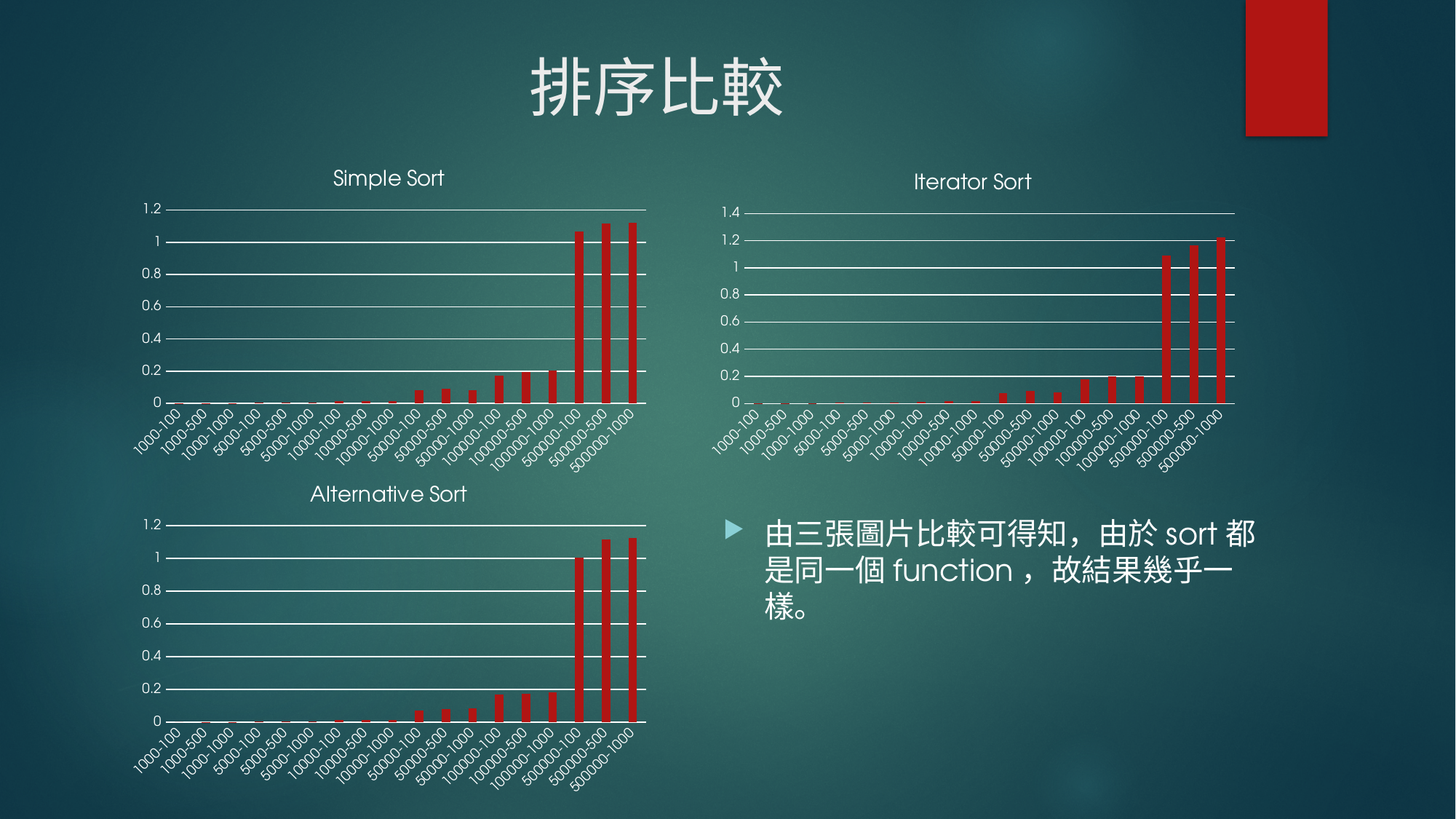

# 排序比較

### Chart: Simple Sort

| Category | Sort |
|---|---|
| 1000-100 | 0.001 |
| 1000-500 | 0.001 |
| 1000-1000 | 0.001 |
| 5000-100 | 0.006 |
| 5000-500 | 0.007 |
| 5000-1000 | 0.006 |
| 10000-100 | 0.013 |
| 10000-500 | 0.013 |
| 10000-1000 | 0.014 |
| 50000-100 | 0.082 |
| 50000-500 | 0.093 |
| 50000-1000 | 0.084 |
| 100000-100 | 0.173 |
| 100000-500 | 0.193 |
| 100000-1000 | 0.205 |
| 500000-100 | 1.069 |
| 500000-500 | 1.117 |
| 500000-1000 | 1.123 |

### Chart: Iterator Sort

| Category | Sort |
|---|---|
| 1000-100 | 0.001 |
| 1000-500 | 0.001 |
| 1000-1000 | 0.001 |
| 5000-100 | 0.006 |
| 5000-500 | 0.007 |
| 5000-1000 | 0.006 |
| 10000-100 | 0.013 |
| 10000-500 | 0.015 |
| 10000-1000 | 0.015 |
| 50000-100 | 0.077 |
| 50000-500 | 0.091 |
| 50000-1000 | 0.083 |
| 100000-100 | 0.176 |
| 100000-500 | 0.198 |
| 100000-1000 | 0.197 |
| 500000-100 | 1.089 |
| 500000-500 | 1.164 |
| 500000-1000 | 1.222 |

### Chart: Alternative Sort

| Category | Sort |
|---|---|
| 1000-100 | 0.0 |
| 1000-500 | 0.001 |
| 1000-1000 | 0.001 |
| 5000-100 | 0.005 |
| 5000-500 | 0.005 |
| 5000-1000 | 0.006 |
| 10000-100 | 0.012 |
| 10000-500 | 0.012 |
| 10000-1000 | 0.012 |
| 50000-100 | 0.07 |
| 50000-500 | 0.079 |
| 50000-1000 | 0.082 |
| 100000-100 | 0.168 |
| 100000-500 | 0.171 |
| 100000-1000 | 0.184 |
| 500000-100 | 1.005 |
| 500000-500 | 1.116 |
| 500000-1000 | 1.123 |
由三張圖片比較可得知，由於sort都是同一個function，故結果幾乎一樣。